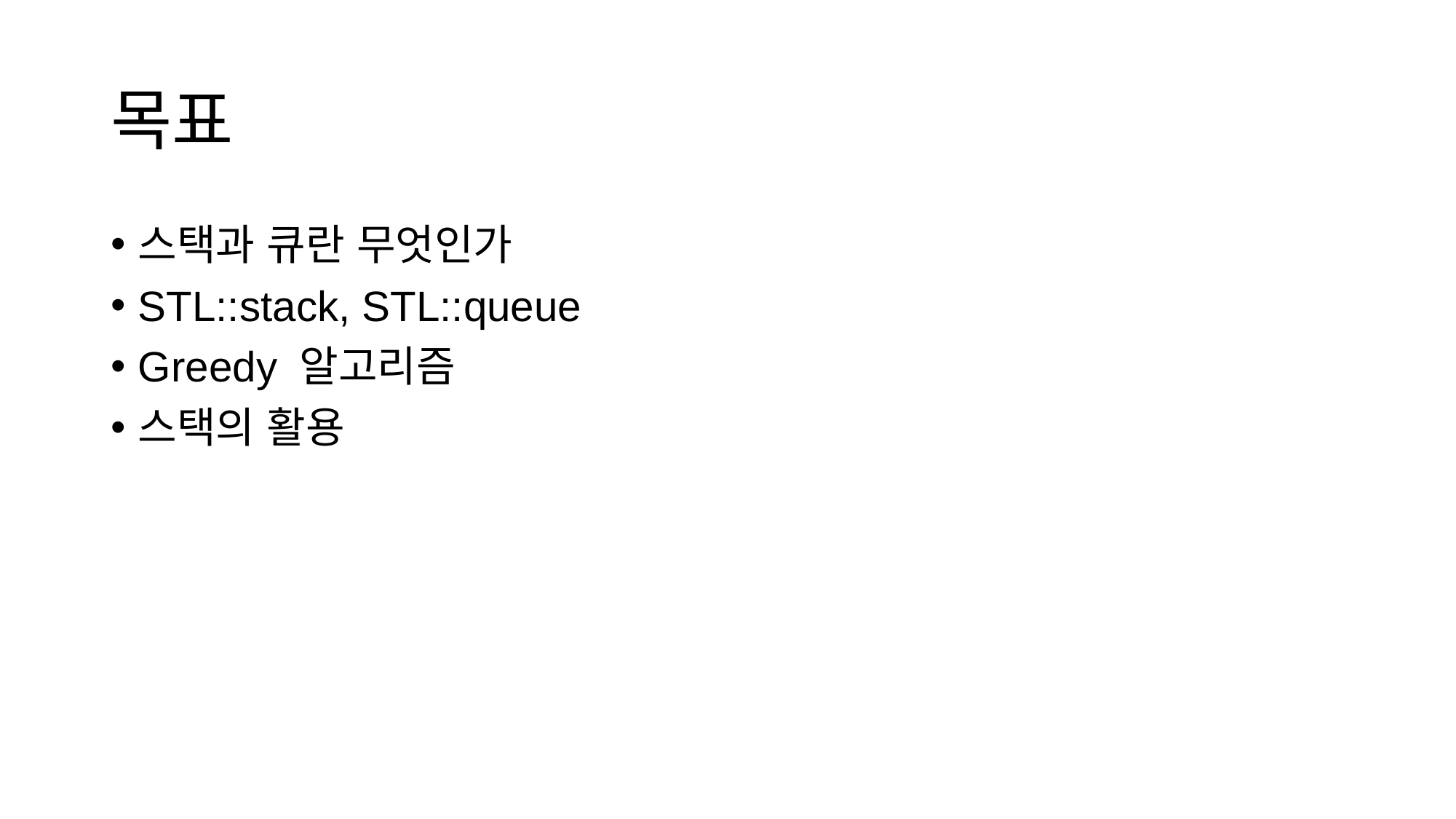

# 목표
스택과 큐란 무엇인가
STL::stack, STL::queue
Greedy 알고리즘
스택의 활용